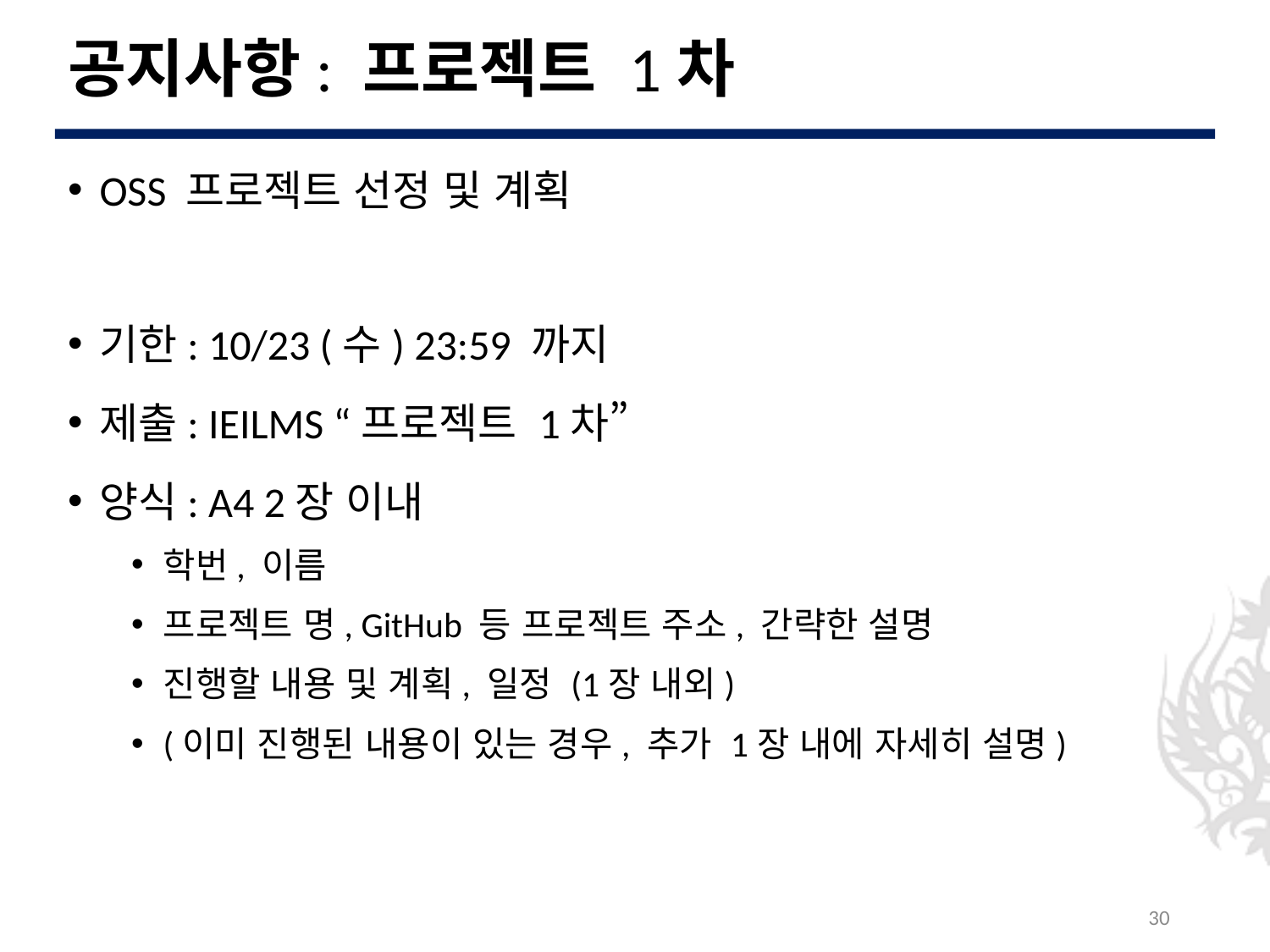

# 공지사항: 프로젝트 1차
OSS 프로젝트 선정 및 계획

기한: 10/23 (수) 23:59 까지
제출: IEILMS “프로젝트 1차”
양식: A4 2장 이내
학번, 이름
프로젝트 명, GitHub 등 프로젝트 주소, 간략한 설명
진행할 내용 및 계획, 일정 (1장 내외)
(이미 진행된 내용이 있는 경우, 추가 1장 내에 자세히 설명)

30